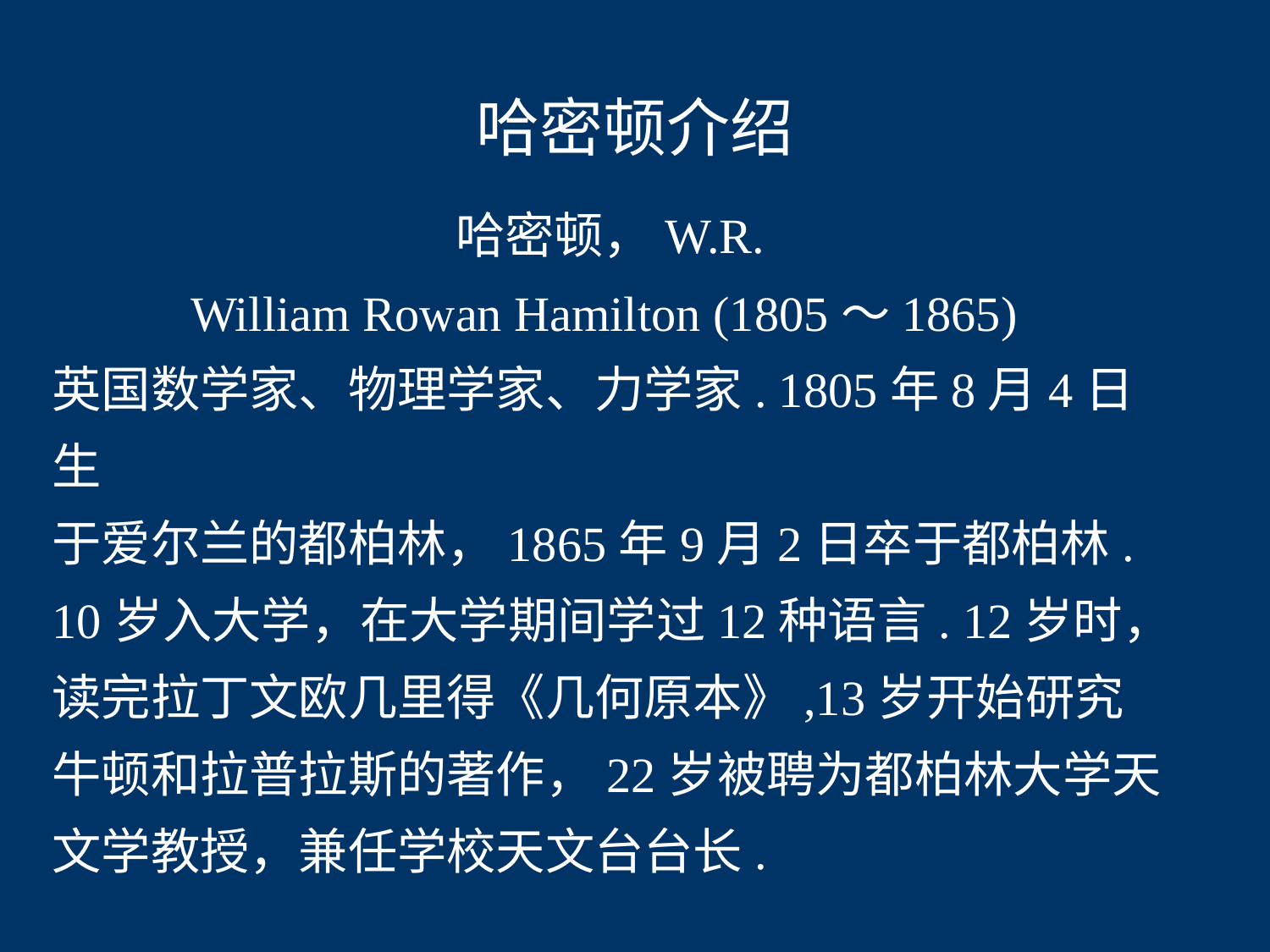

# 哈密顿介绍
哈密顿，W.R.
William Rowan Hamilton (1805～1865)
英国数学家、物理学家、力学家. 1805年8月4日生
于爱尔兰的都柏林，1865年9月2日卒于都柏林. 10岁入大学，在大学期间学过12种语言. 12岁时，读完拉丁文欧几里得《几何原本》,13岁开始研究牛顿和拉普拉斯的著作，22岁被聘为都柏林大学天文学教授，兼任学校天文台台长.